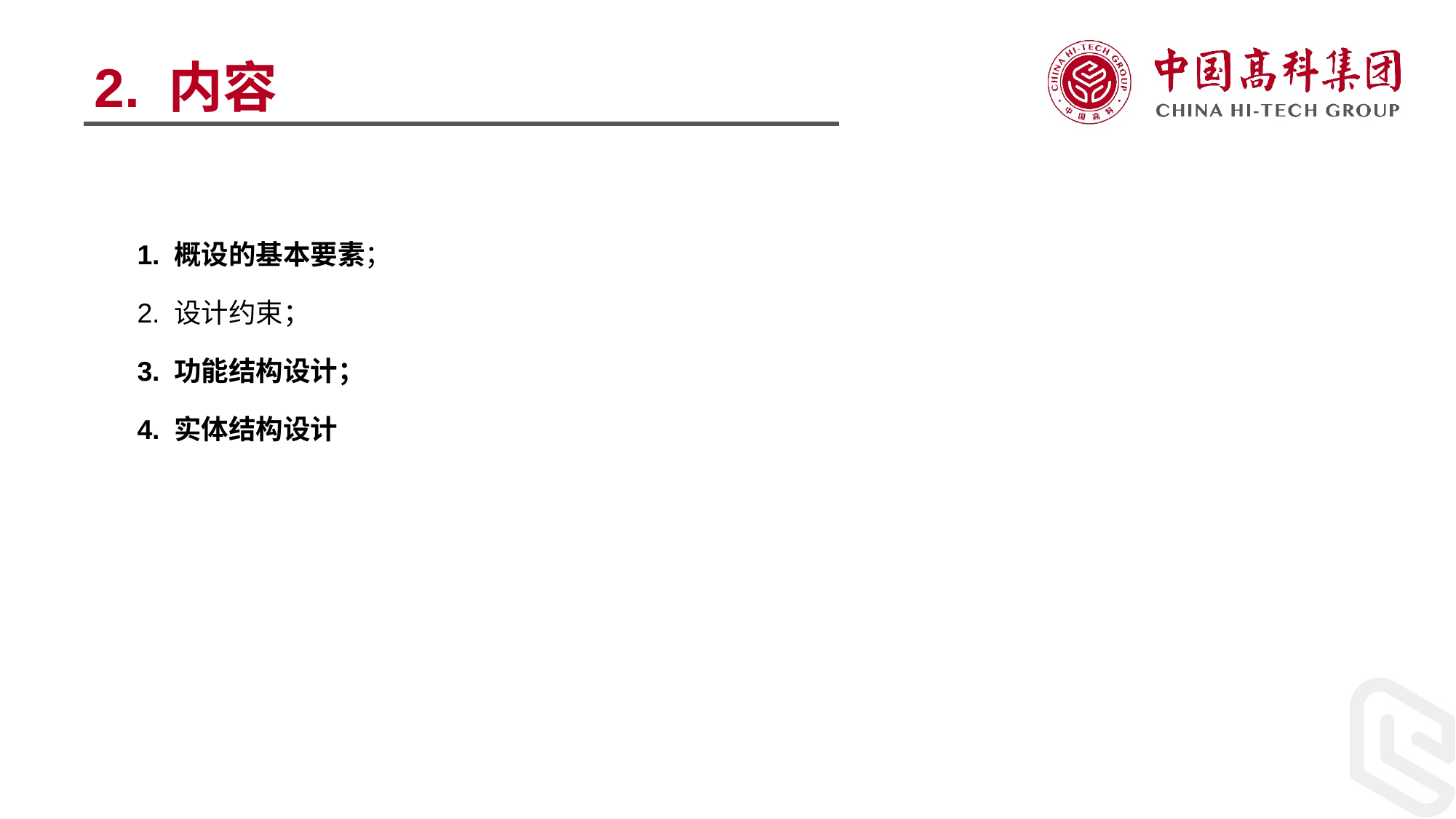

2. 内容
1. 概设的基本要素；
2. 设计约束；
3. 功能结构设计；
4. 实体结构设计